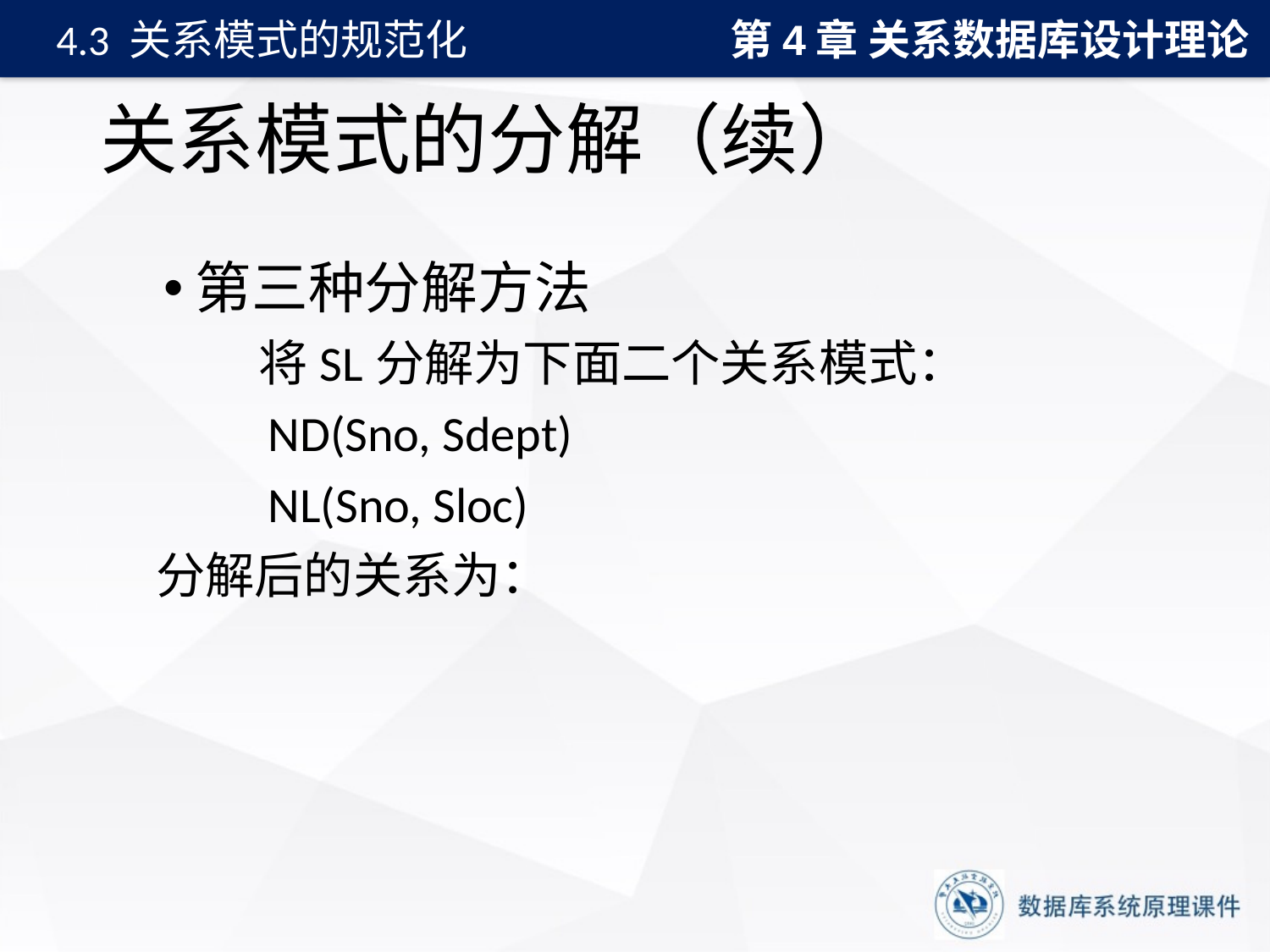

第4章 关系数据库设计理论
4.3 关系模式的规范化
# 关系模式的分解（续）
第三种分解方法
		将SL分解为下面二个关系模式：
               ND(Sno, Sdept)
               NL(Sno, Sloc)
    分解后的关系为：